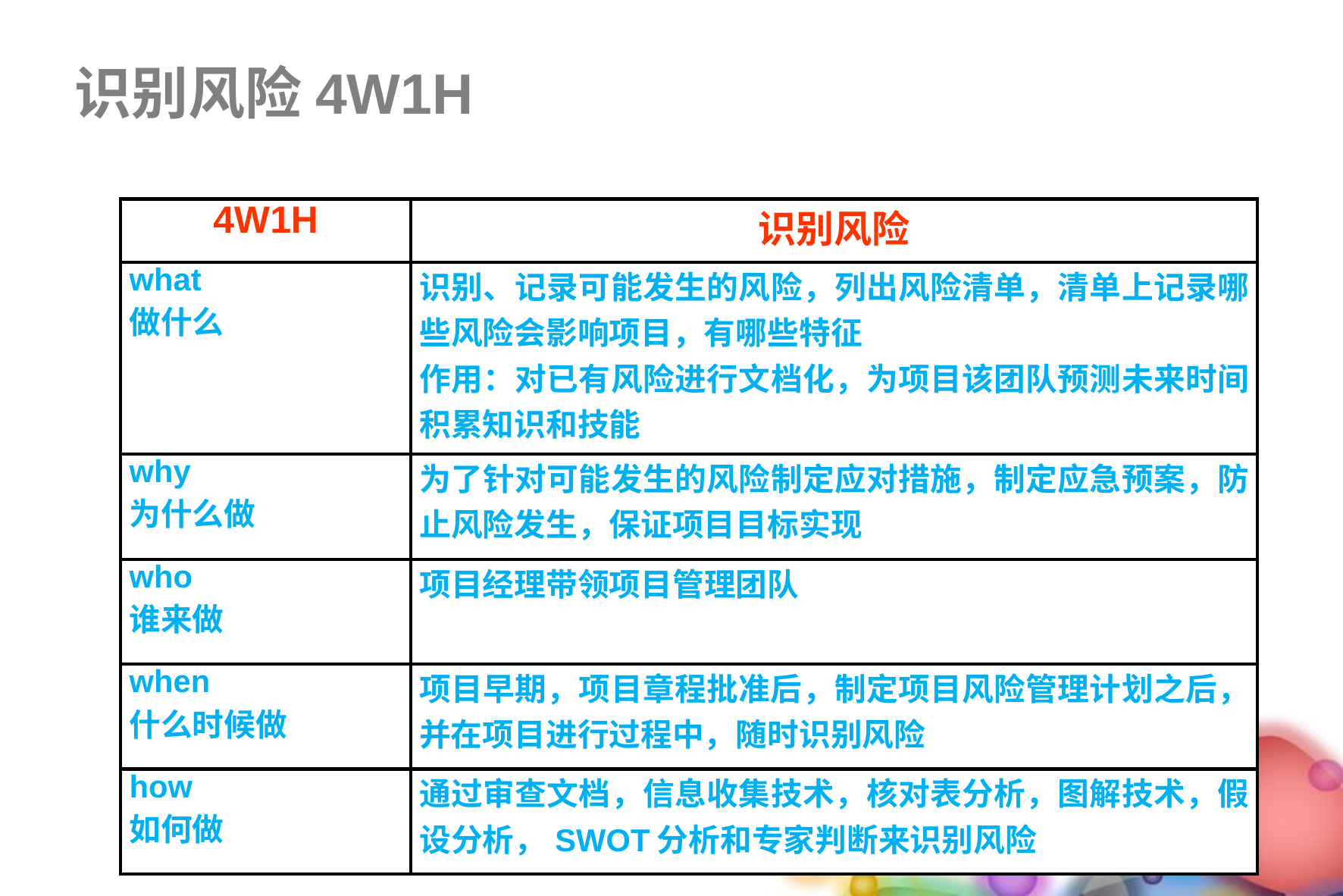

识别风险4W1H
| 4W1H | 识别风险 |
| --- | --- |
| what 做什么 | 识别、记录可能发生的风险，列出风险清单，清单上记录哪些风险会影响项目，有哪些特征 作用：对已有风险进行文档化，为项目该团队预测未来时间积累知识和技能 |
| why 为什么做 | 为了针对可能发生的风险制定应对措施，制定应急预案，防止风险发生，保证项目目标实现 |
| who 谁来做 | 项目经理带领项目管理团队 |
| when 什么时候做 | 项目早期，项目章程批准后，制定项目风险管理计划之后，并在项目进行过程中，随时识别风险 |
| how 如何做 | 通过审查文档，信息收集技术，核对表分析，图解技术，假设分析，SWOT分析和专家判断来识别风险 |